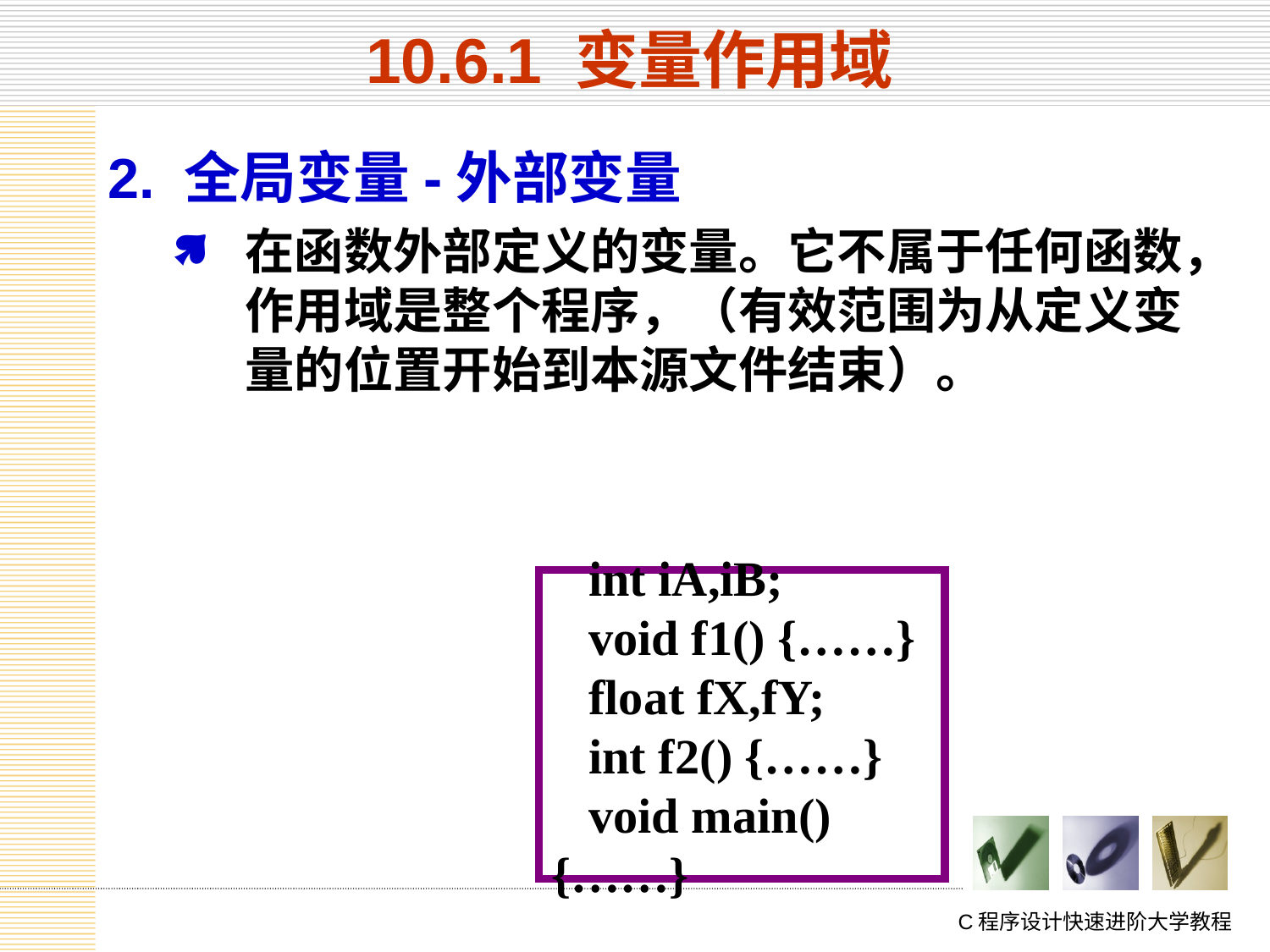

# 10.6.1 变量作用域
2. 全局变量-外部变量
在函数外部定义的变量。它不属于任何函数，作用域是整个程序，（有效范围为从定义变量的位置开始到本源文件结束）。
int iA,iB;
void f1() {……}
float fX,fY;
int f2() {……}
void main(){……}
68
C程序设计快速进阶大学教程